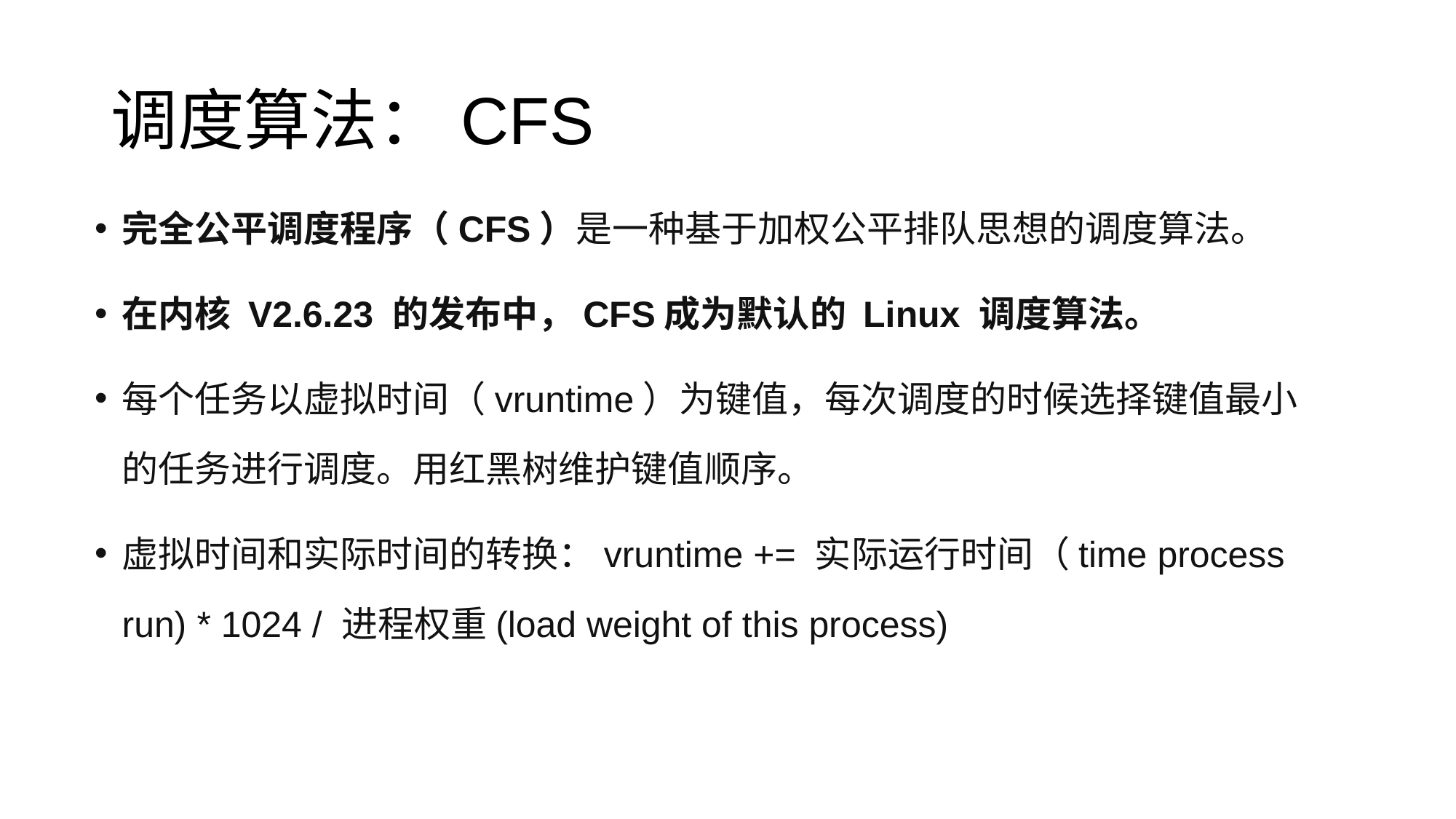

# 调度算法：CFS
完全公平调度程序（CFS）是一种基于加权公平排队思想的调度算法。
在内核 V2.6.23 的发布中，CFS成为默认的 Linux 调度算法。
每个任务以虚拟时间（vruntime）为键值，每次调度的时候选择键值最小的任务进行调度。用红黑树维护键值顺序。
虚拟时间和实际时间的转换：vruntime += 实际运行时间（time process run) * 1024 / 进程权重(load weight of this process)